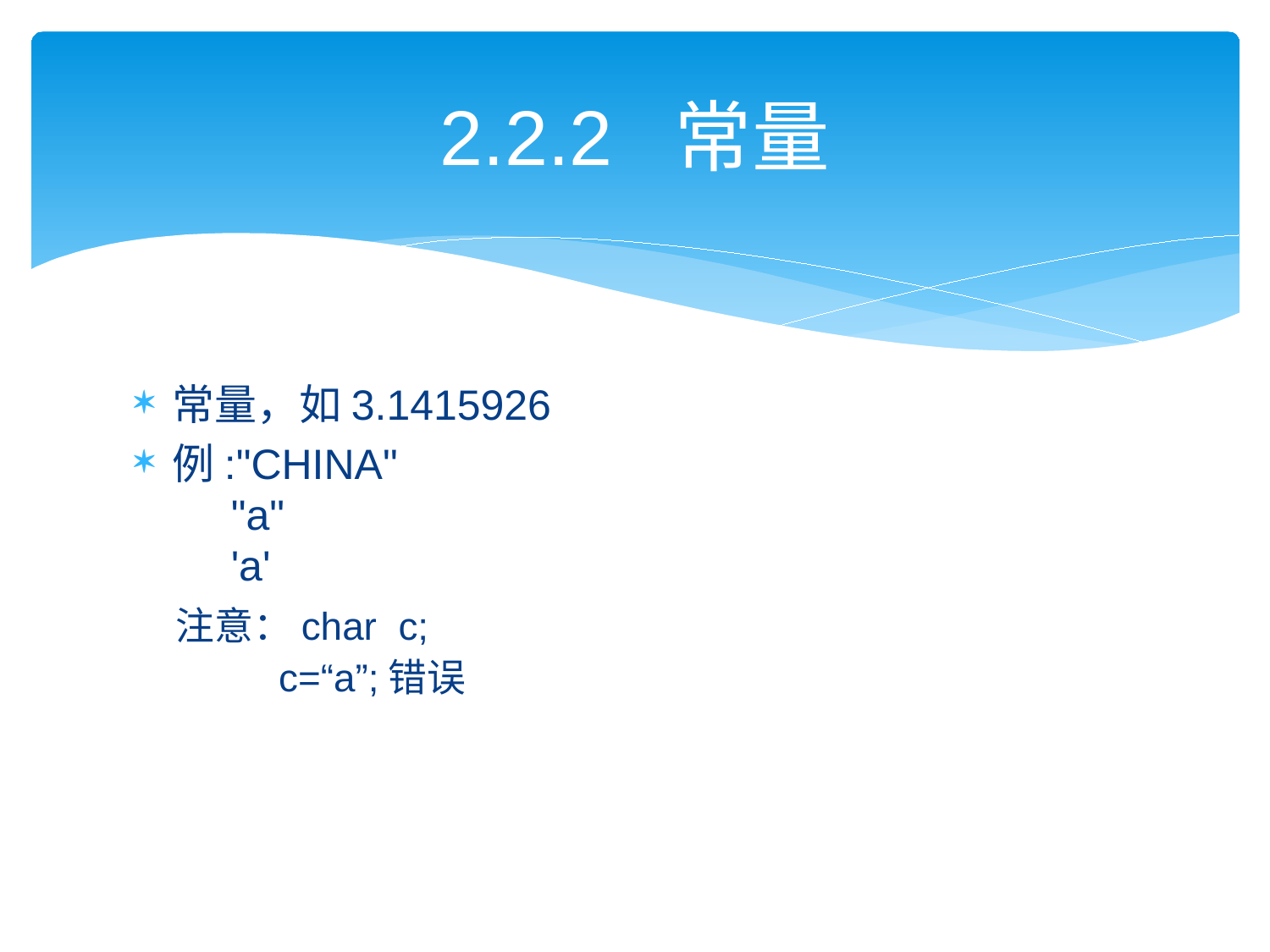

# 2.2.2  常量
常量，如3.1415926
例:"CHINA"
     "a"
     'a'
注意：char  c;
      c=“a”;错误